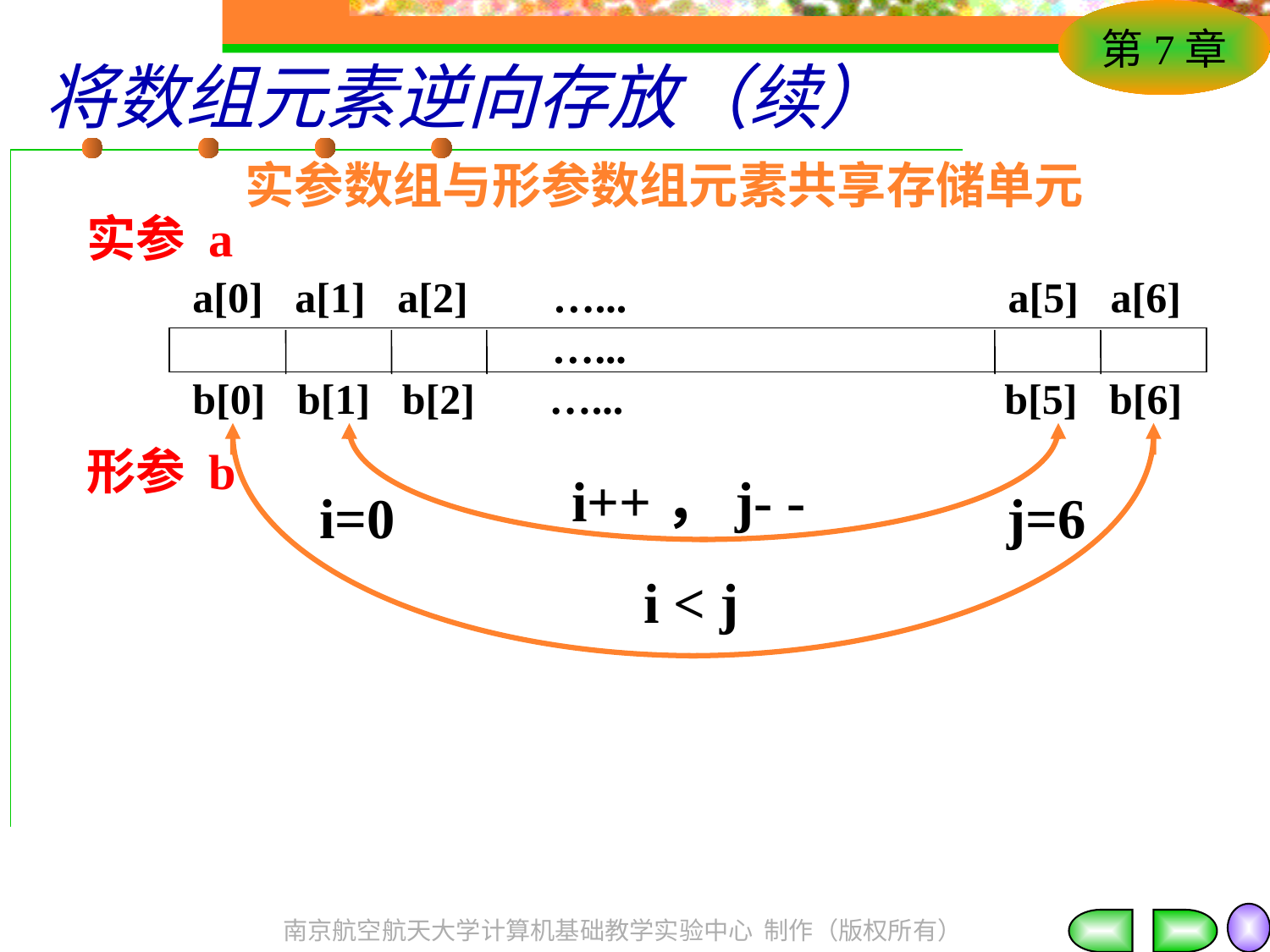

# 将数组元素逆向存放（续）
实参数组与形参数组元素共享存储单元
实参 a
 a[0]   a[1]   a[2]        …...                                    a[5]   a[6]
                                   …...
 b[0]   b[1]   b[2]       …...                                    b[5]   b[6]

形参 b
i++，j- -
i=0
j=6
i < j